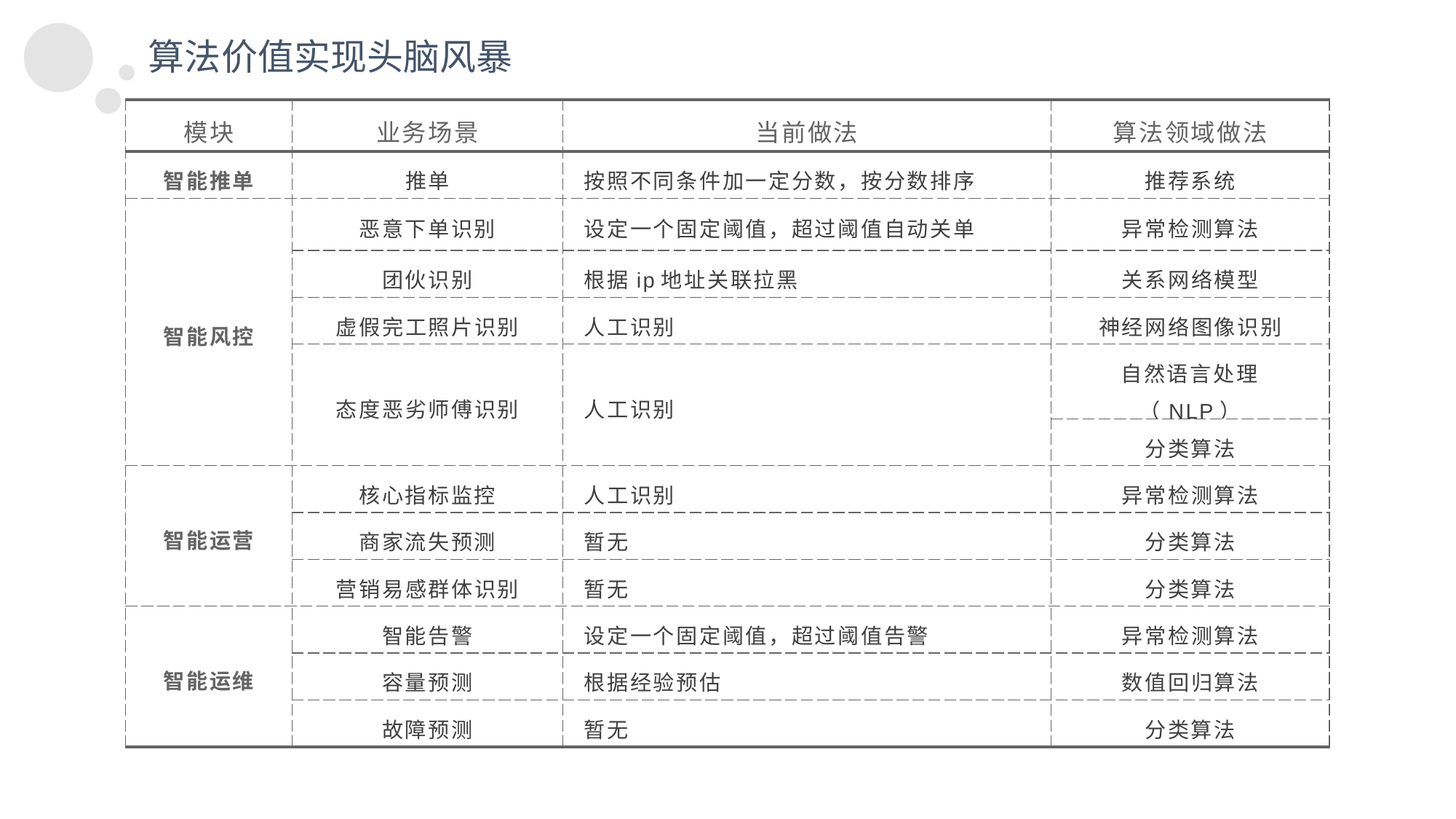

算法价值实现头脑风暴
| 模块 | 业务场景 | 当前做法 | 算法领域做法 |
| --- | --- | --- | --- |
| 智能推单 | 推单 | 按照不同条件加一定分数，按分数排序 | 推荐系统 |
| 智能风控 | 恶意下单识别 | 设定一个固定阈值，超过阈值自动关单 | 异常检测算法 |
|  | 团伙识别 | 根据ip地址关联拉黑 | 关系网络模型 |
|  | 虚假完工照片识别 | 人工识别 | 神经网络图像识别 |
|  | 态度恶劣师傅识别 | 人工识别 | 自然语言处理（NLP） |
|  |  |  | 分类算法 |
| 智能运营 | 核心指标监控 | 人工识别 | 异常检测算法 |
|  | 商家流失预测 | 暂无 | 分类算法 |
|  | 营销易感群体识别 | 暂无 | 分类算法 |
| 智能运维 | 智能告警 | 设定一个固定阈值，超过阈值告警 | 异常检测算法 |
|  | 容量预测 | 根据经验预估 | 数值回归算法 |
|  | 故障预测 | 暂无 | 分类算法 |